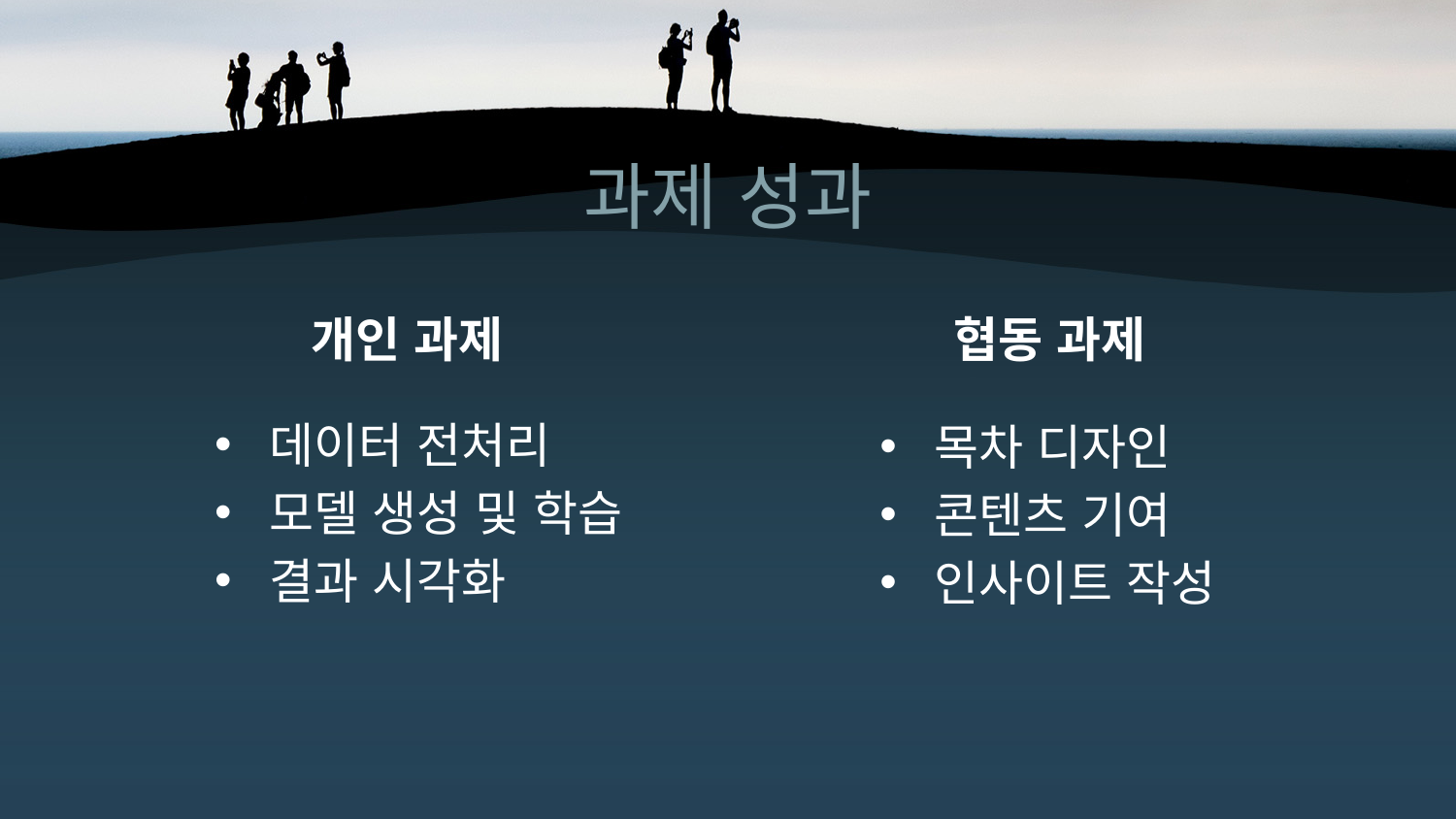

# 과제 성과
개인 과제
협동 과제
데이터 전처리
모델 생성 및 학습
결과 시각화
목차 디자인
콘텐츠 기여
인사이트 작성